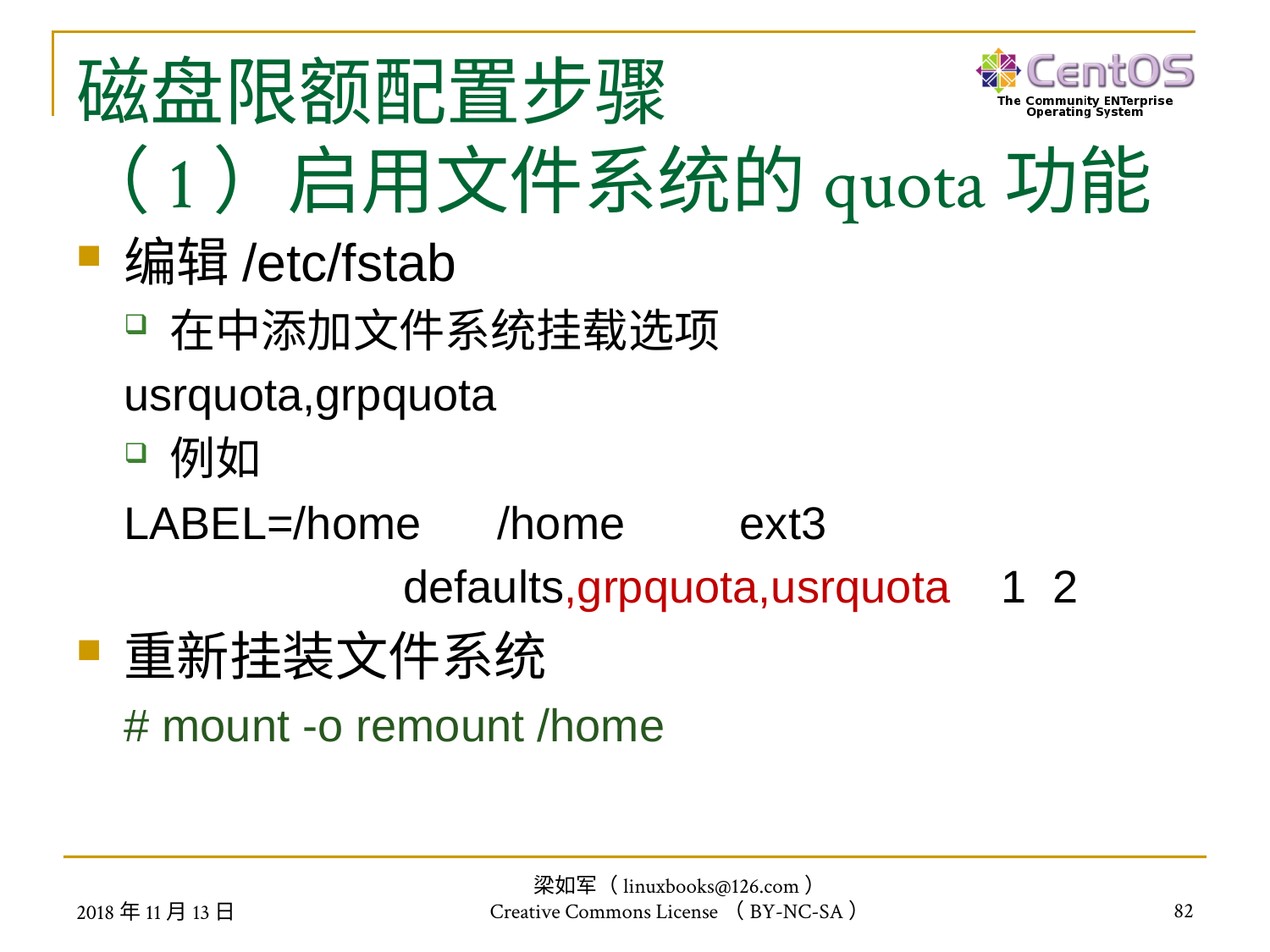

# 磁盘限额配置步骤 （1）启用文件系统的quota功能
编辑/etc/fstab
在中添加文件系统挂载选项
usrquota,grpquota
例如
LABEL=/home      /home         ext3
                      defaults,grpquota,usrquota    1  2
重新挂装文件系统
# mount -o remount /home
梁如军（linuxbooks@126.com）
Creative Commons License（BY-NC-SA）
2018年11月13日
82